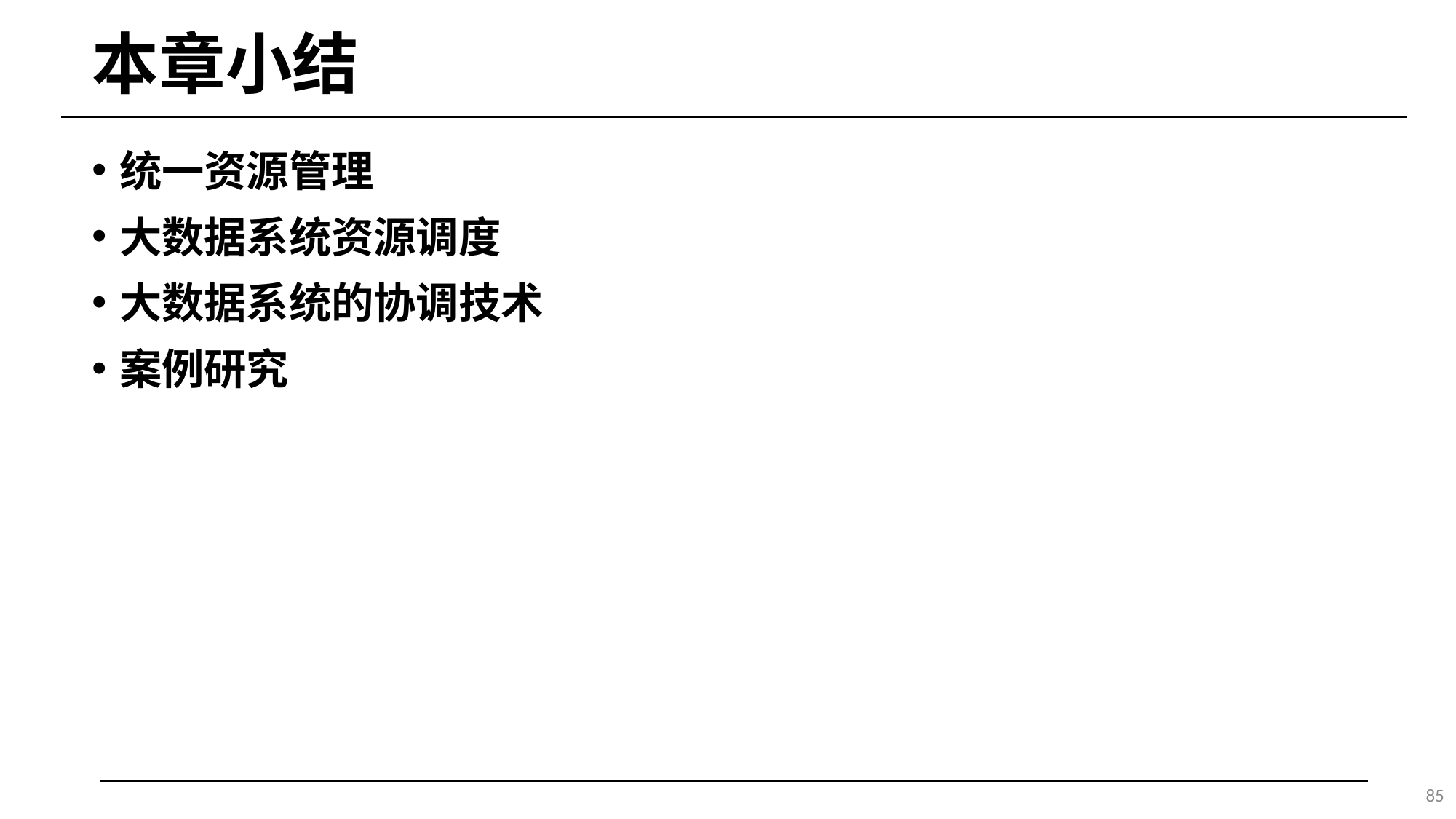

# 本章小结
统一资源管理
大数据系统资源调度
大数据系统的协调技术
案例研究
85